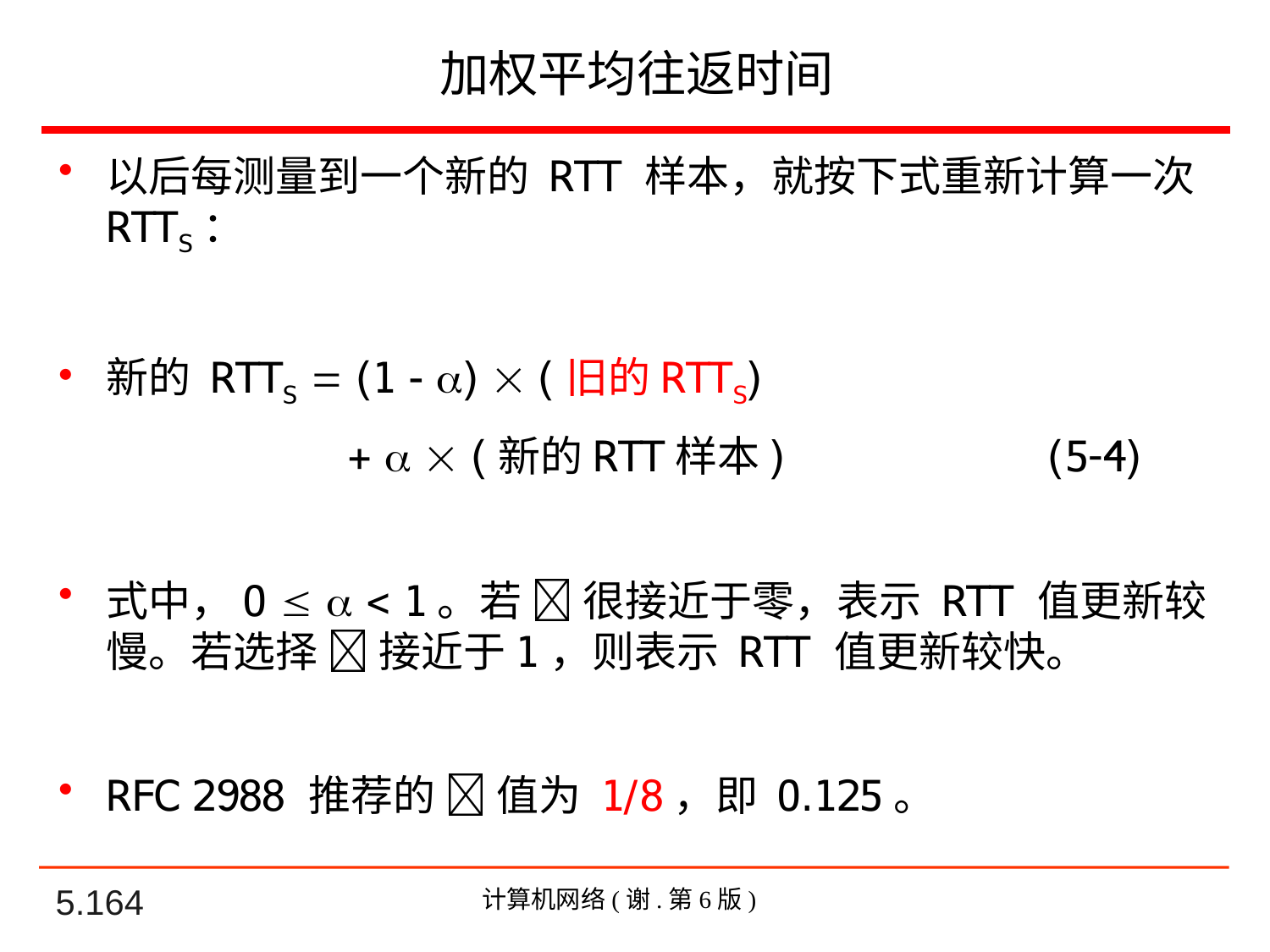

# 加权平均往返时间
以后每测量到一个新的 RTT 样本，就按下式重新计算一次 RTTS：

新的 RTTS = (1 − α) × (旧的RTTS)
                      + α × (新的RTT样本)                    (5-4)

式中，0 ≤ α < 1。若 α 很接近于零，表示 RTT 值更新较慢。若选择 α 接近于1，则表示 RTT 值更新较快。

RFC 2988 推荐的 α 值为 1/8，即 0.125。